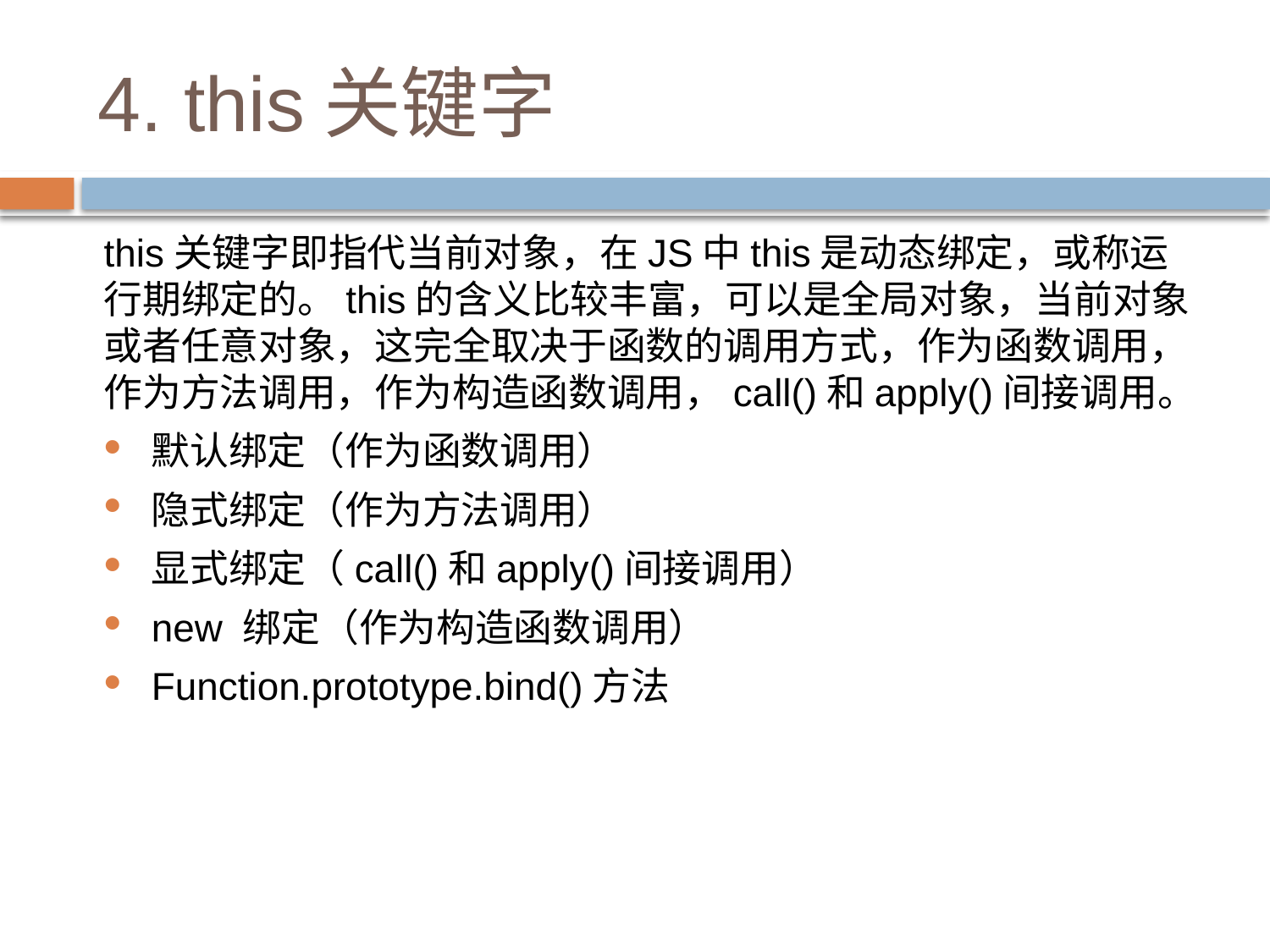

# 4. this关键字
this关键字即指代当前对象，在JS中this是动态绑定，或称运行期绑定的。this的含义比较丰富，可以是全局对象，当前对象或者任意对象，这完全取决于函数的调用方式，作为函数调用，作为方法调用，作为构造函数调用，call()和apply()间接调用。
默认绑定（作为函数调用）
隐式绑定（作为方法调用）
显式绑定（call()和apply()间接调用）
new 绑定（作为构造函数调用）
Function.prototype.bind()方法